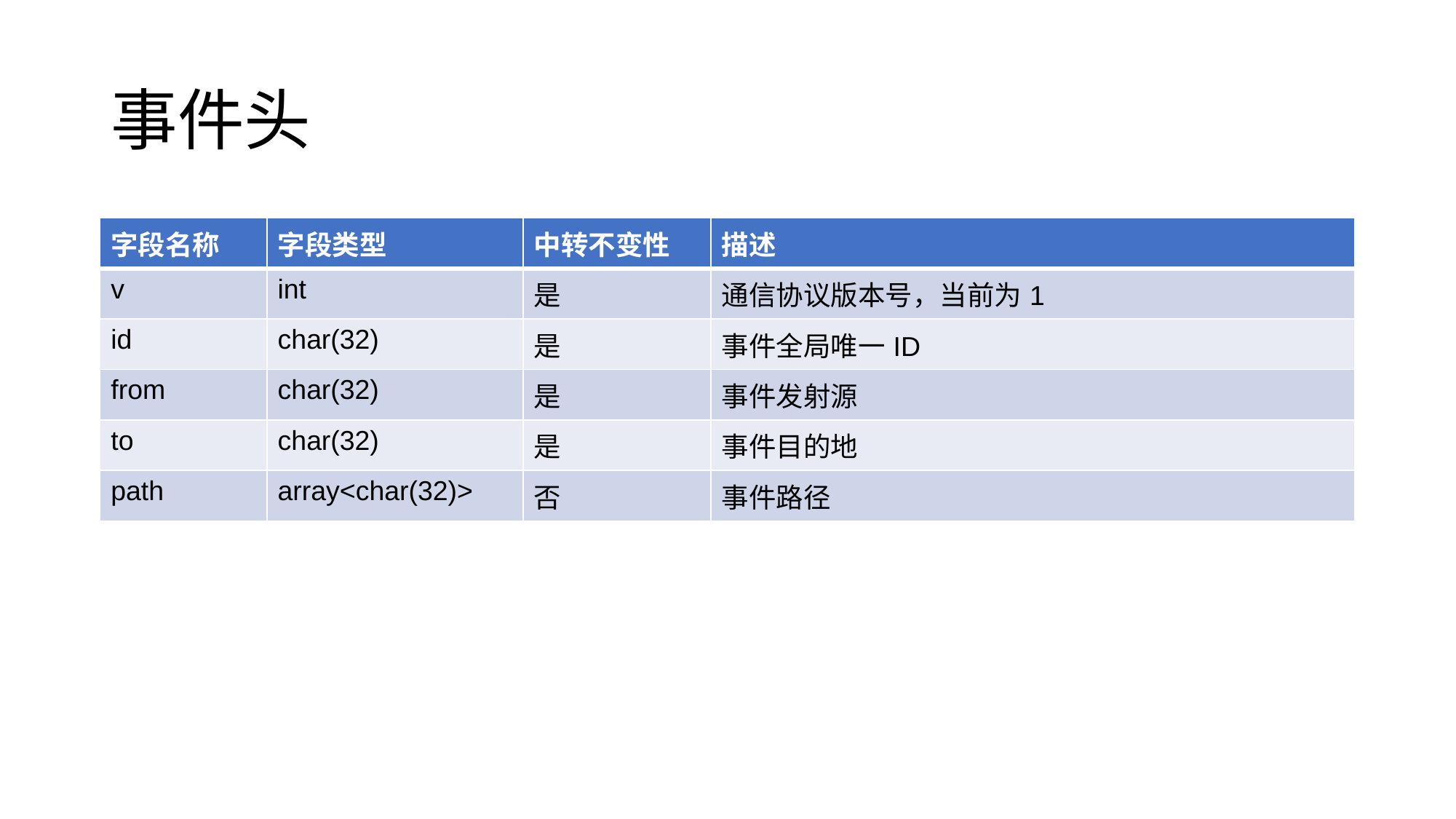

# 事件头
| 字段名称 | 字段类型 | 中转不变性 | 描述 |
| --- | --- | --- | --- |
| v | int | 是 | 通信协议版本号，当前为1 |
| id | char(32) | 是 | 事件全局唯一ID |
| from | char(32) | 是 | 事件发射源 |
| to | char(32) | 是 | 事件目的地 |
| path | array<char(32)> | 否 | 事件路径 |